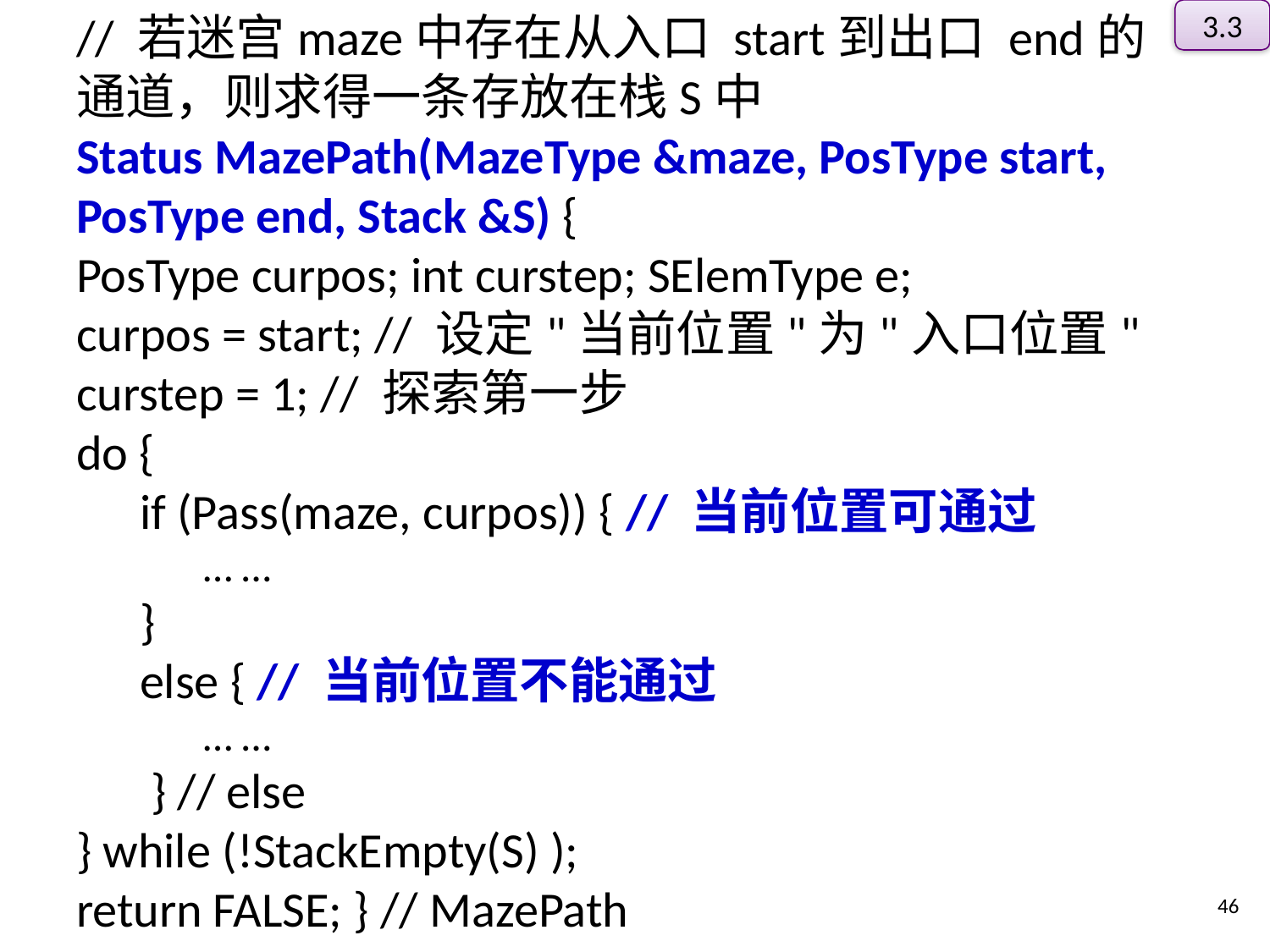

// 若迷宫maze中存在从入口 start到出口 end的通道，则求得一条存放在栈S中
Status MazePath(MazeType &maze, PosType start, PosType end, Stack &S) {
PosType curpos; int curstep; SElemType e;
curpos = start; // 设定"当前位置"为"入口位置"
curstep = 1; // 探索第一步
do {
if (Pass(maze, curpos)) { // 当前位置可通过
… …
}
else { // 当前位置不能通过
… …
 } // else
} while (!StackEmpty(S) );
return FALSE; } // MazePath
3.3
46